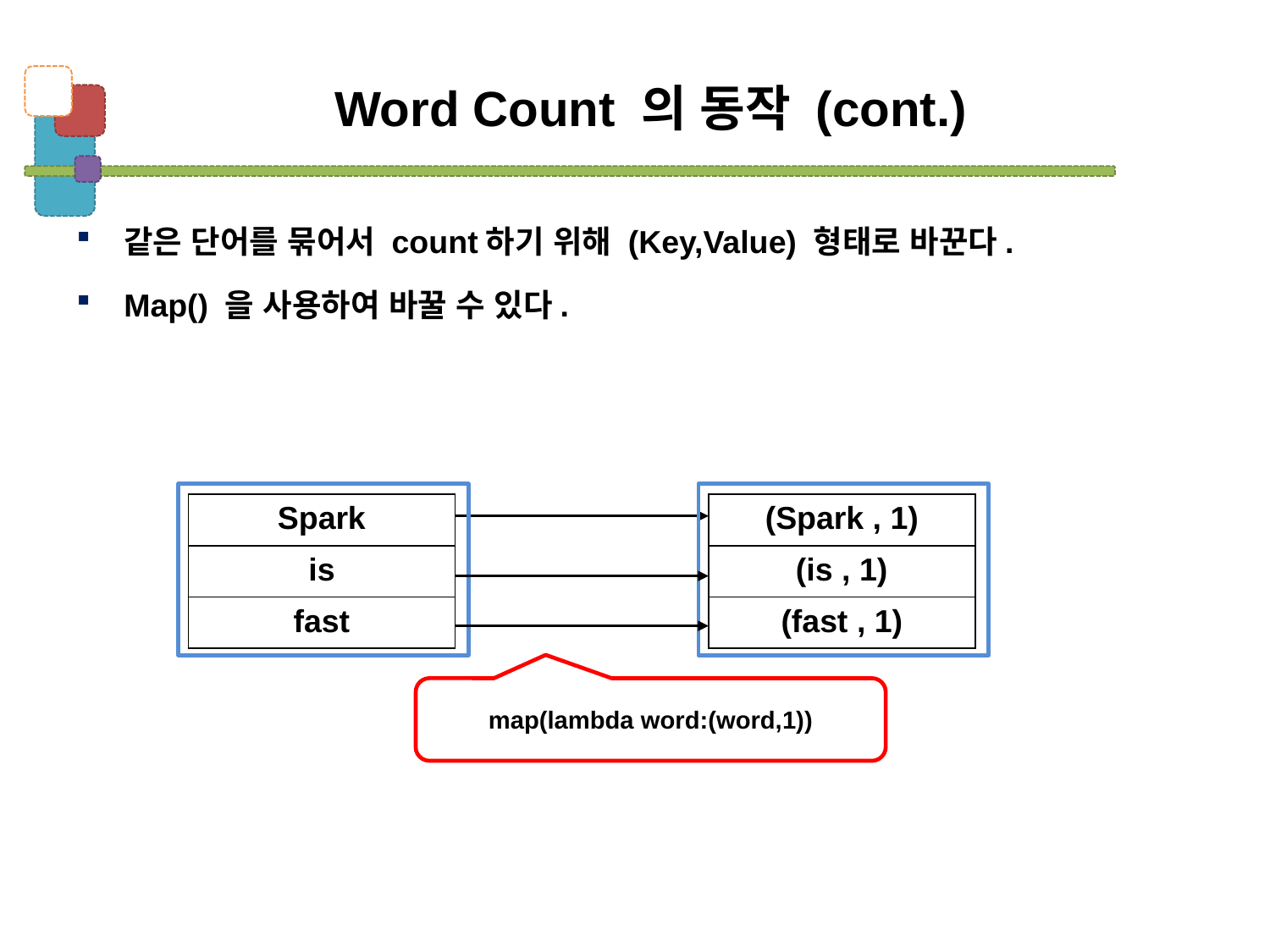

# Word Count 의 동작 (cont.)
같은 단어를 묶어서 count하기 위해 (Key,Value) 형태로 바꾼다.
Map() 을 사용하여 바꿀 수 있다.

| Spark |
| --- |
| is |
| fast |
| (Spark , 1) |
| --- |
| (is , 1) |
| (fast , 1) |
map(lambda word:(word,1))